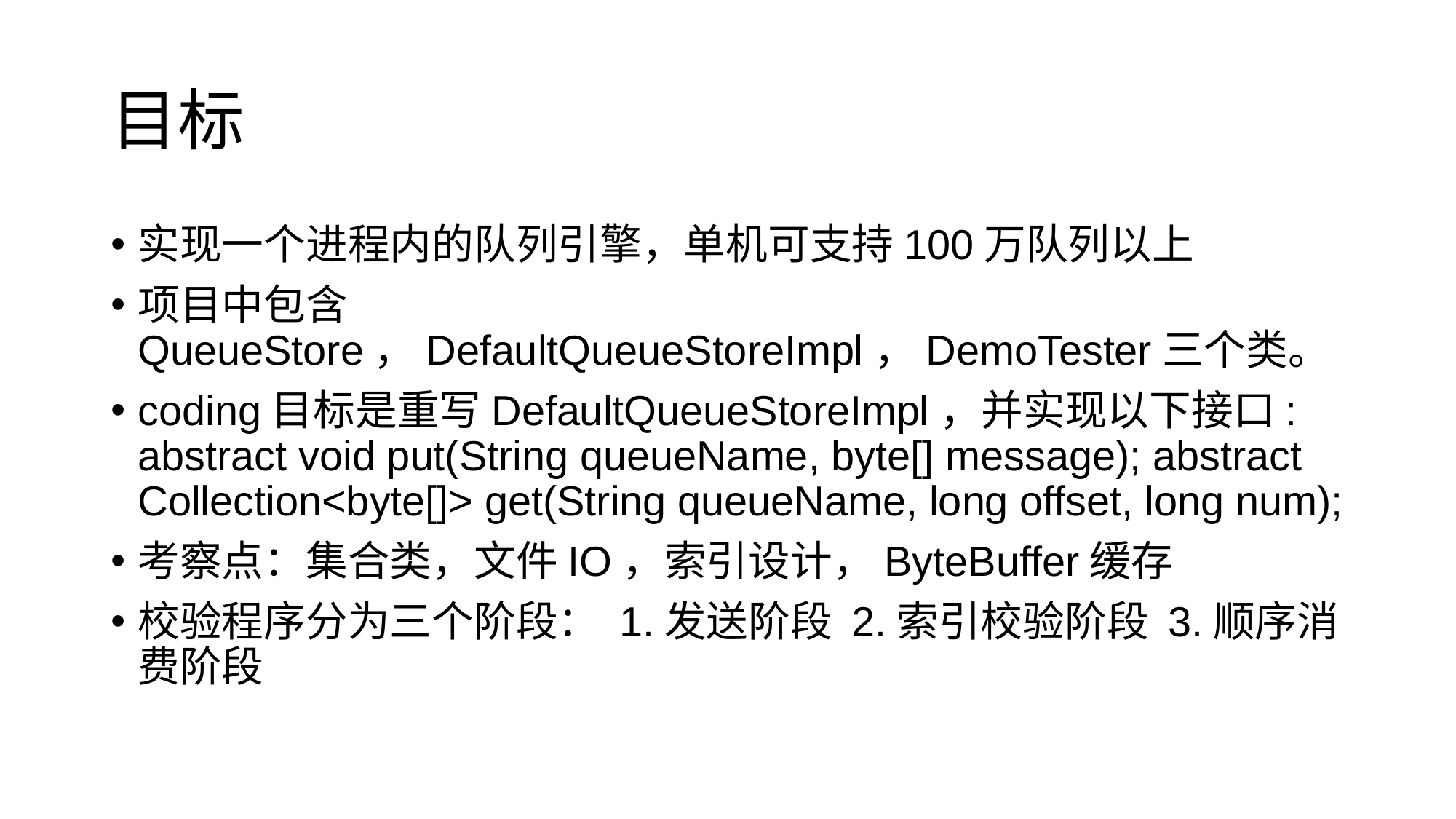

# 目标
实现一个进程内的队列引擎，单机可支持100万队列以上
项目中包含QueueStore，DefaultQueueStoreImpl，DemoTester三个类。
coding目标是重写DefaultQueueStoreImpl，并实现以下接口: abstract void put(String queueName, byte[] message); abstract Collection<byte[]> get(String queueName, long offset, long num);
考察点：集合类，文件IO，索引设计，ByteBuffer缓存
校验程序分为三个阶段： 1.发送阶段 2.索引校验阶段 3.顺序消费阶段